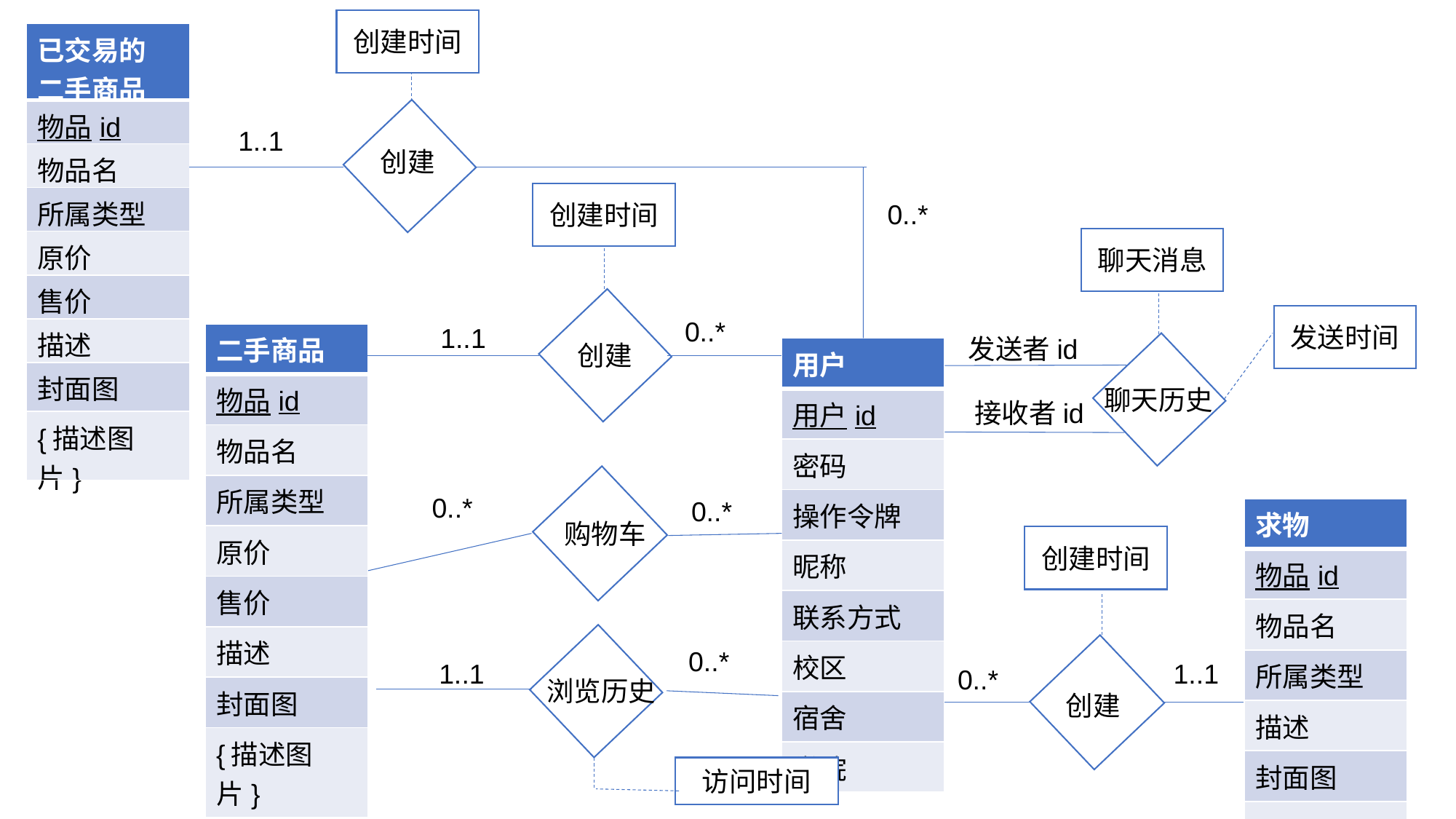

创建时间
| 已交易的 二手商品 |
| --- |
| 物品id |
| 物品名 |
| 所属类型 |
| 原价 |
| 售价 |
| 描述 |
| 封面图 |
| {描述图片} |
1..1

创建
创建时间
0..*
聊天消息
发送时间

0..*
1..1
| 二手商品 |
| --- |
| 物品id |
| 物品名 |
| 所属类型 |
| 原价 |
| 售价 |
| 描述 |
| 封面图 |
| {描述图片} |
发送者id
创建
| 用户 |
| --- |
| 用户id |
| 密码 |
| 操作令牌 |
| 昵称 |
| 联系方式 |
| 校区 |
| 宿舍 |
| 学院 |

聊天历史
接收者id
0..*

0..*
| 求物 |
| --- |
| 物品id |
| 物品名 |
| 所属类型 |
| 描述 |
| 封面图 |
|  |
购物车
创建时间
0..*

1..1
1..1

0..*
浏览历史
创建
访问时间